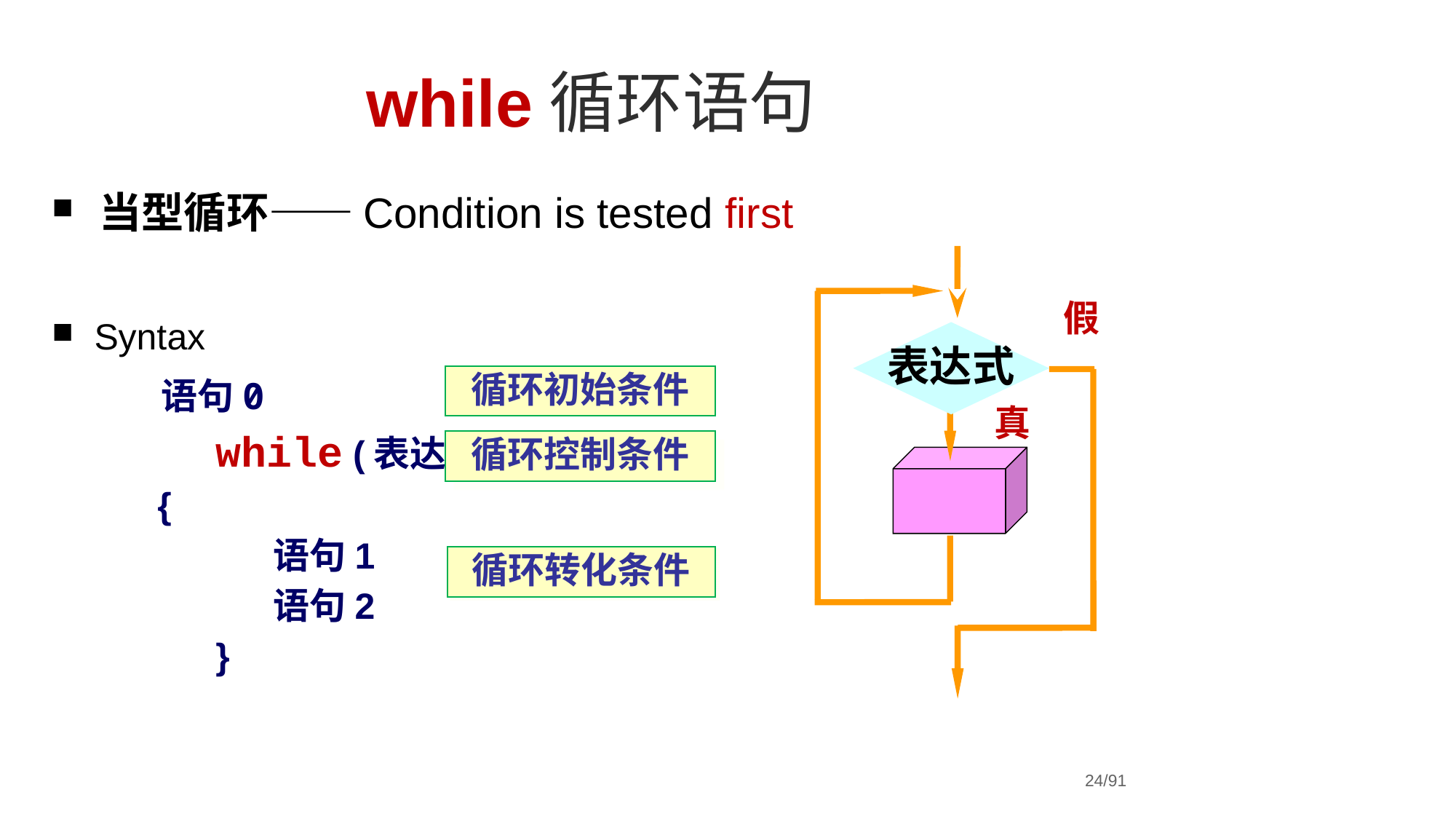

while循环语句
  当型循环——Condition is tested first

  Syntax
语句0
	while (表达式)
     {
	      语句1
	      语句2
	}

假
表达式
假

真

循环初始条件
循环控制条件
循环转化条件
24/91